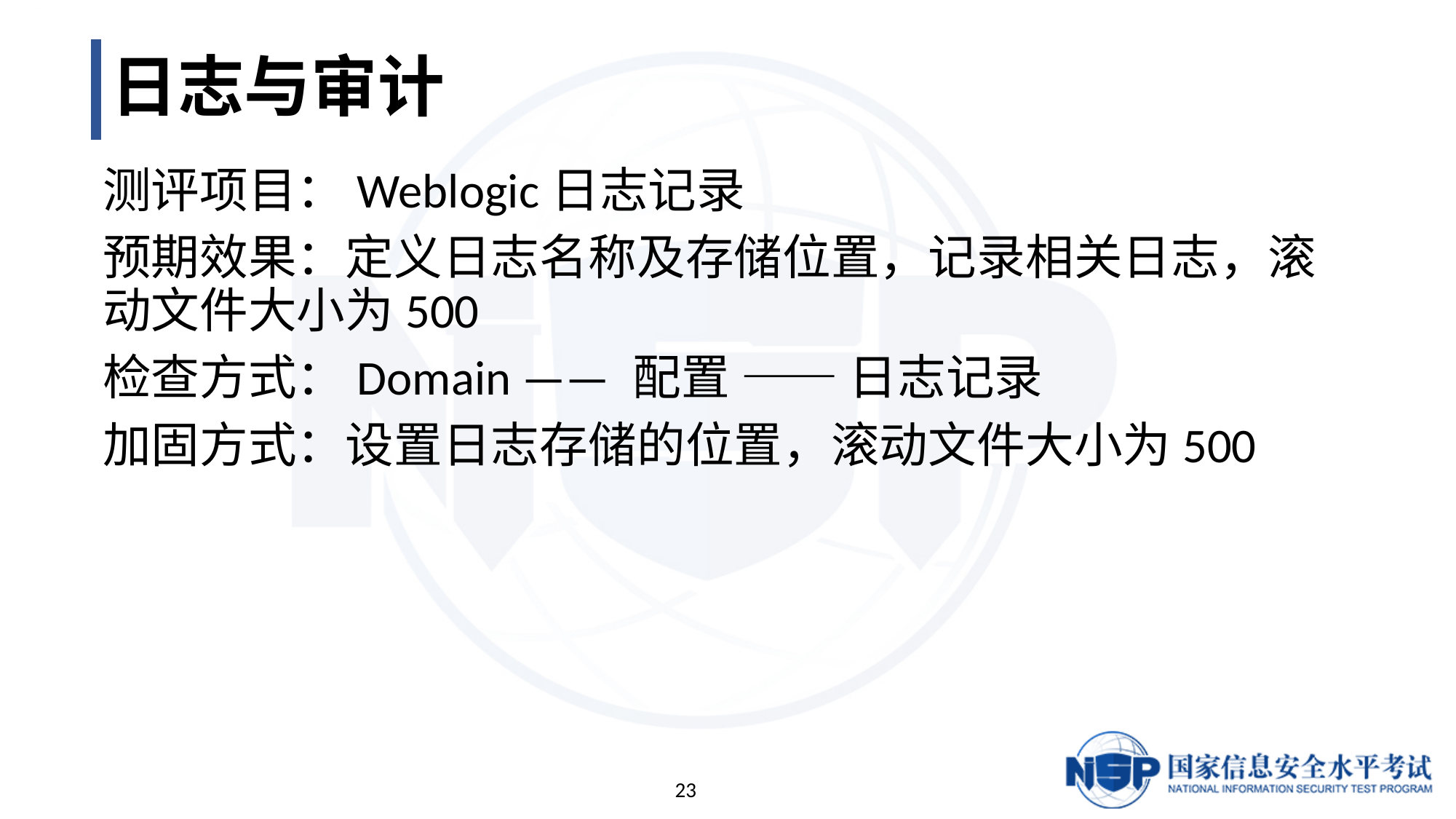

# 日志与审计
测评项目：Weblogic日志记录
预期效果：定义日志名称及存储位置，记录相关日志，滚动文件大小为500
检查方式：Domain —— 配置 —— 日志记录
加固方式：设置日志存储的位置，滚动文件大小为500